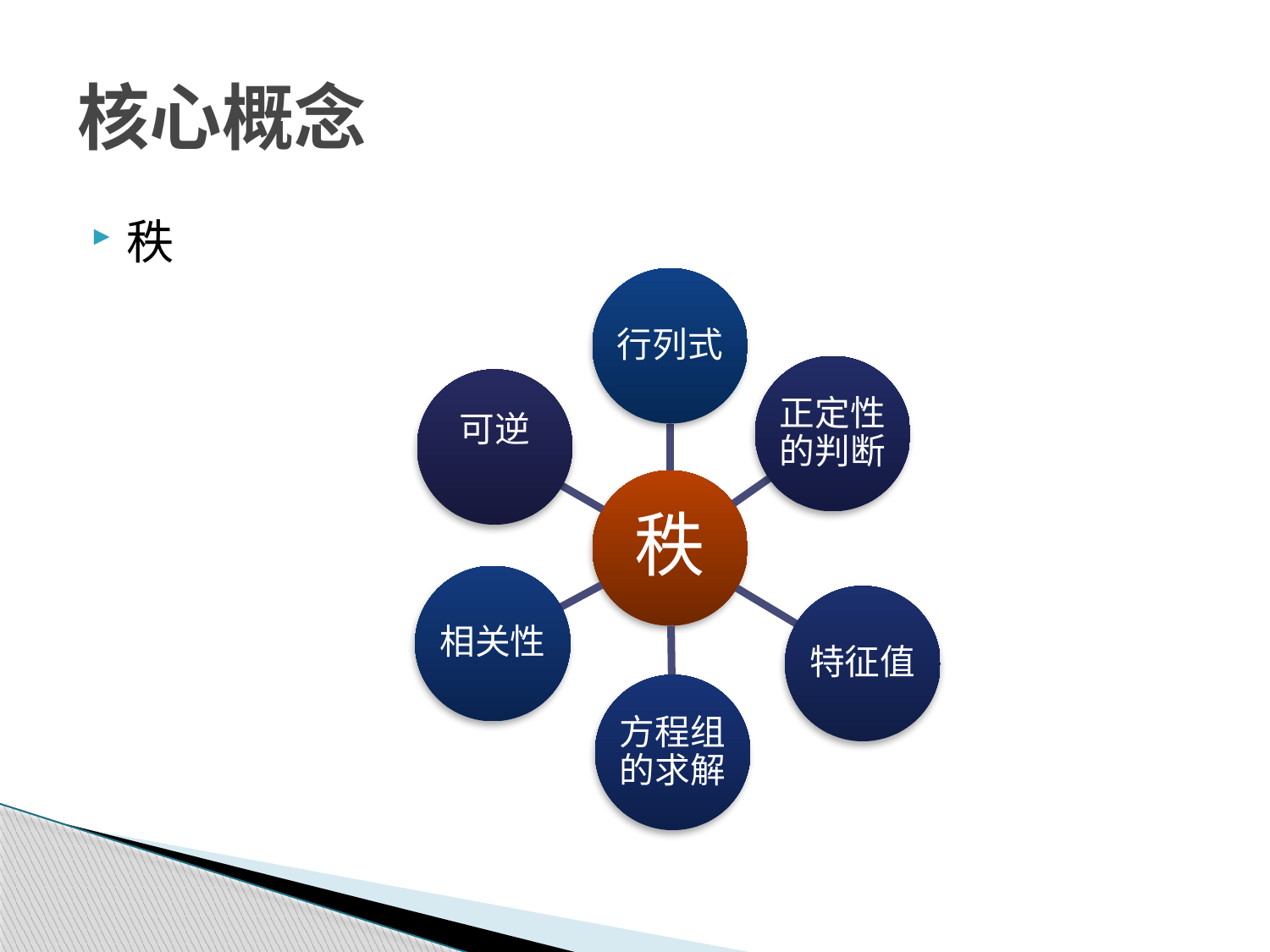

# 核心概念
秩

秩

行列式

相关性

方程组的求解

特征值

正定性的判断

可逆